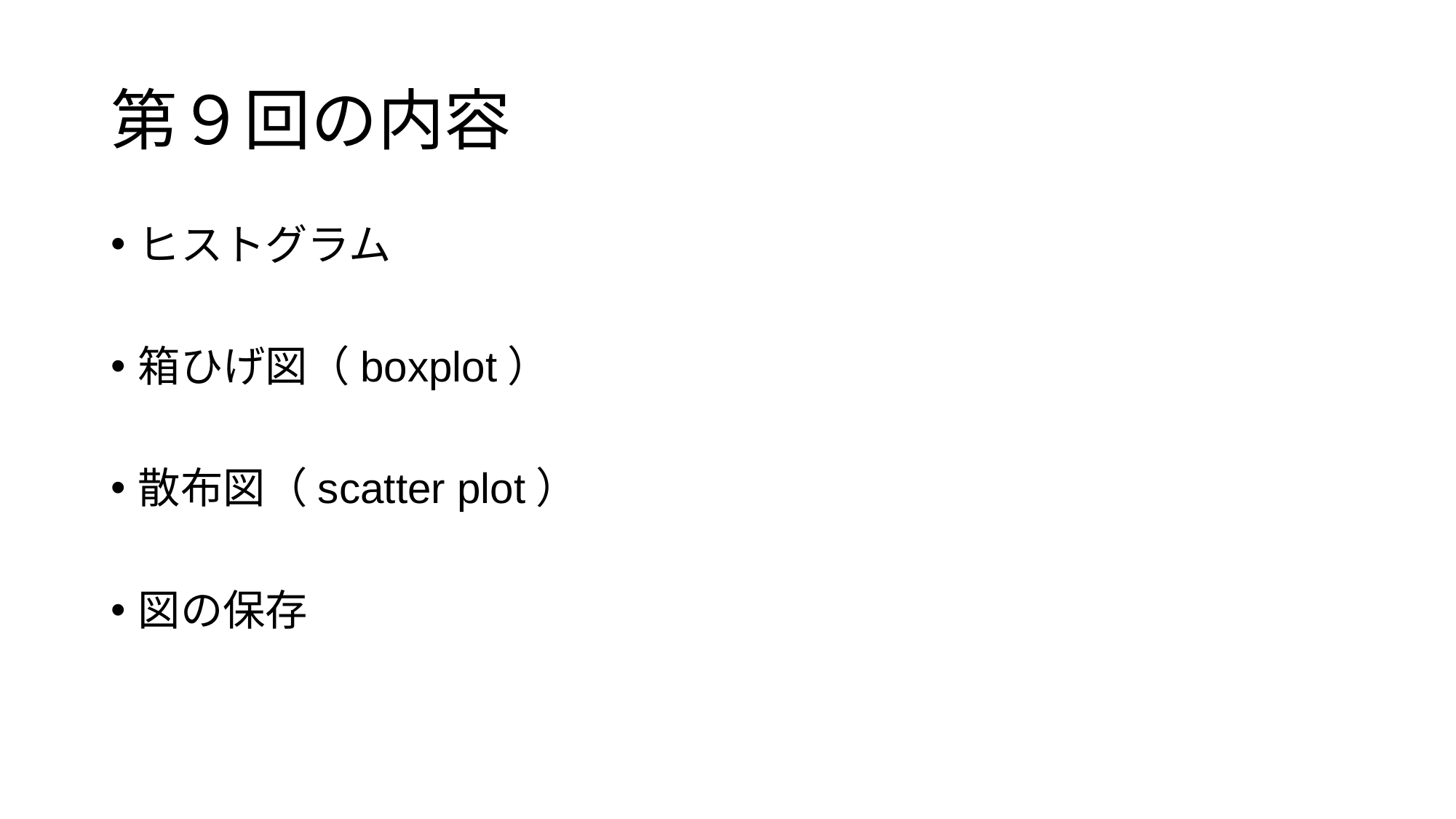

# 第９回の内容
ヒストグラム

箱ひげ図（boxplot）

散布図（scatter plot）

図の保存